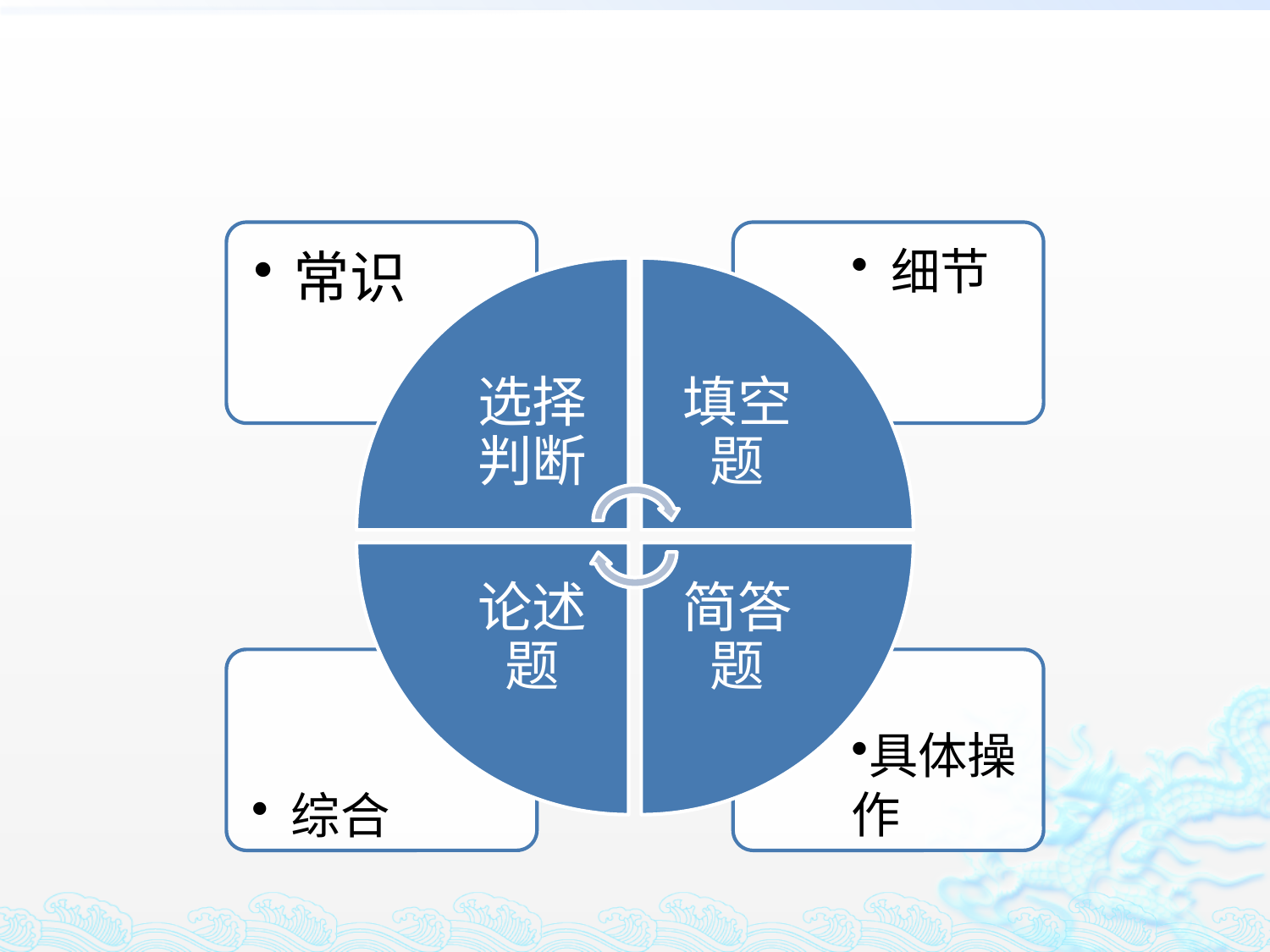

#
具体操作

综合
细节

常识
选择判断
填空题
简答题
论述题